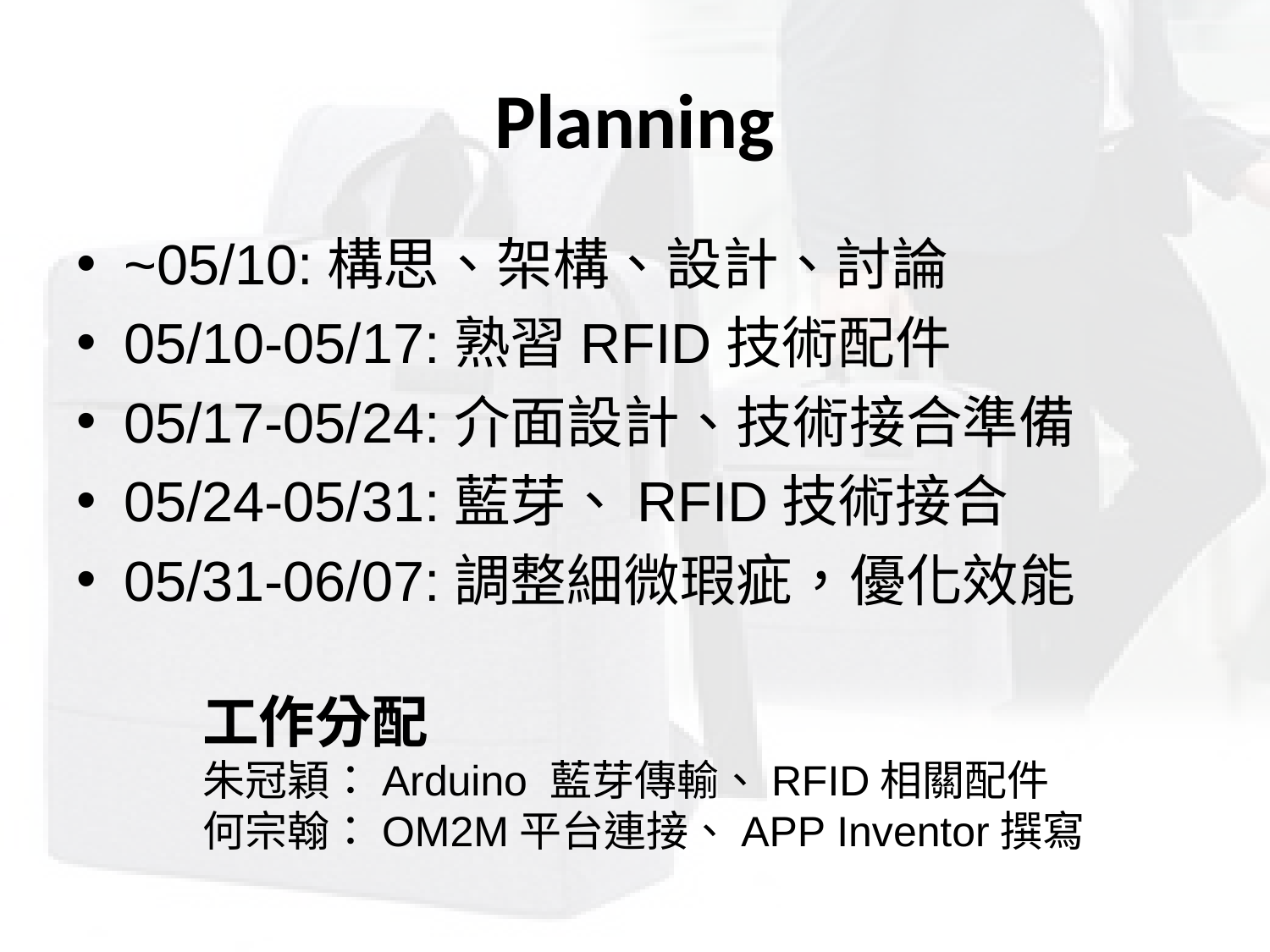

# Planning
~05/10:構思、架構、設計、討論
05/10-05/17:熟習RFID技術配件
05/17-05/24:介面設計、技術接合準備
05/24-05/31:藍芽、RFID技術接合
05/31-06/07:調整細微瑕疵，優化效能
工作分配
朱冠穎：Arduino 藍芽傳輸、RFID相關配件
何宗翰：OM2M平台連接、APP Inventor撰寫